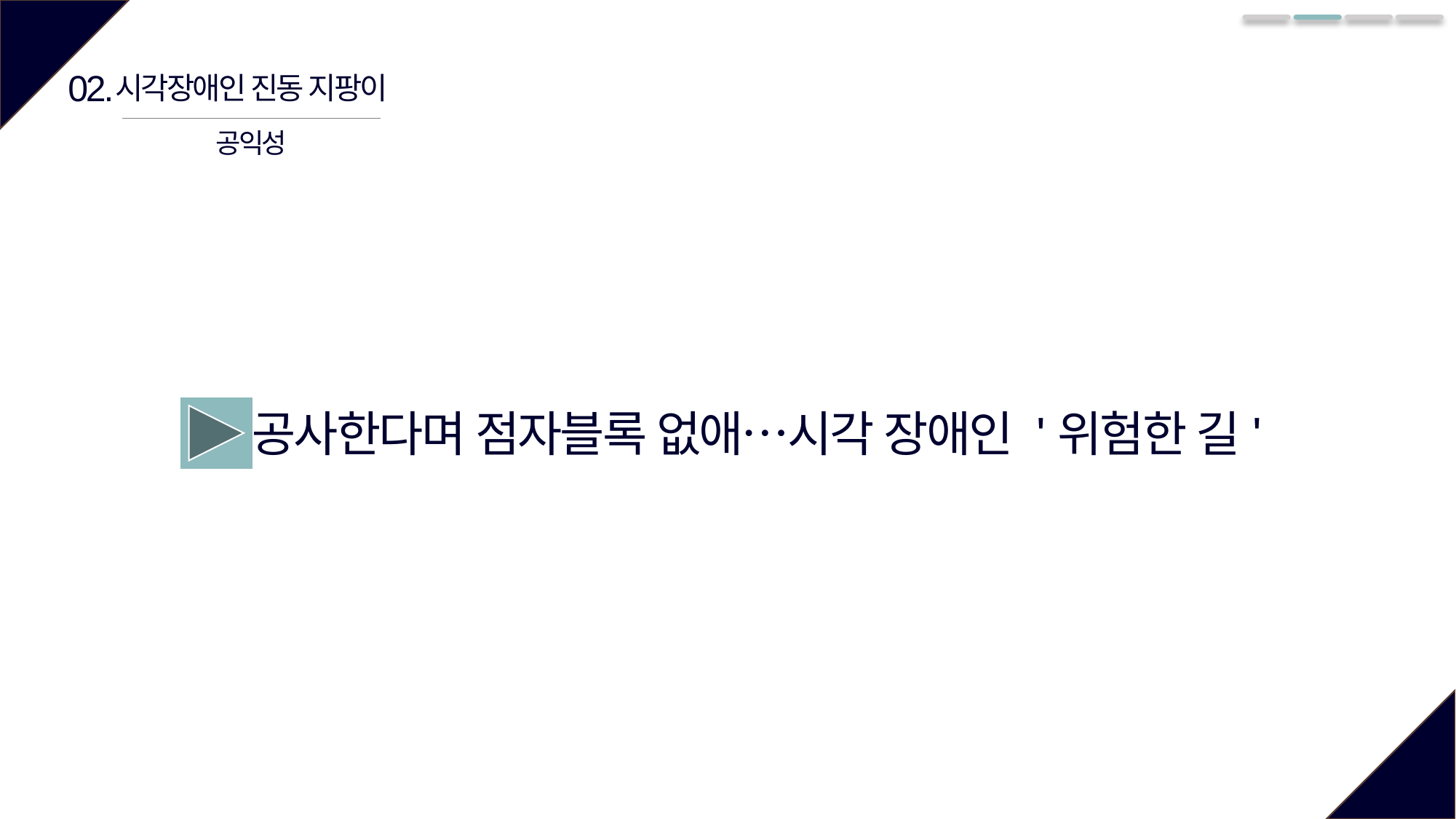

02.
시각장애인 진동 지팡이
공익성

공사한다며 점자블록 없애…시각 장애인 '위험한 길'